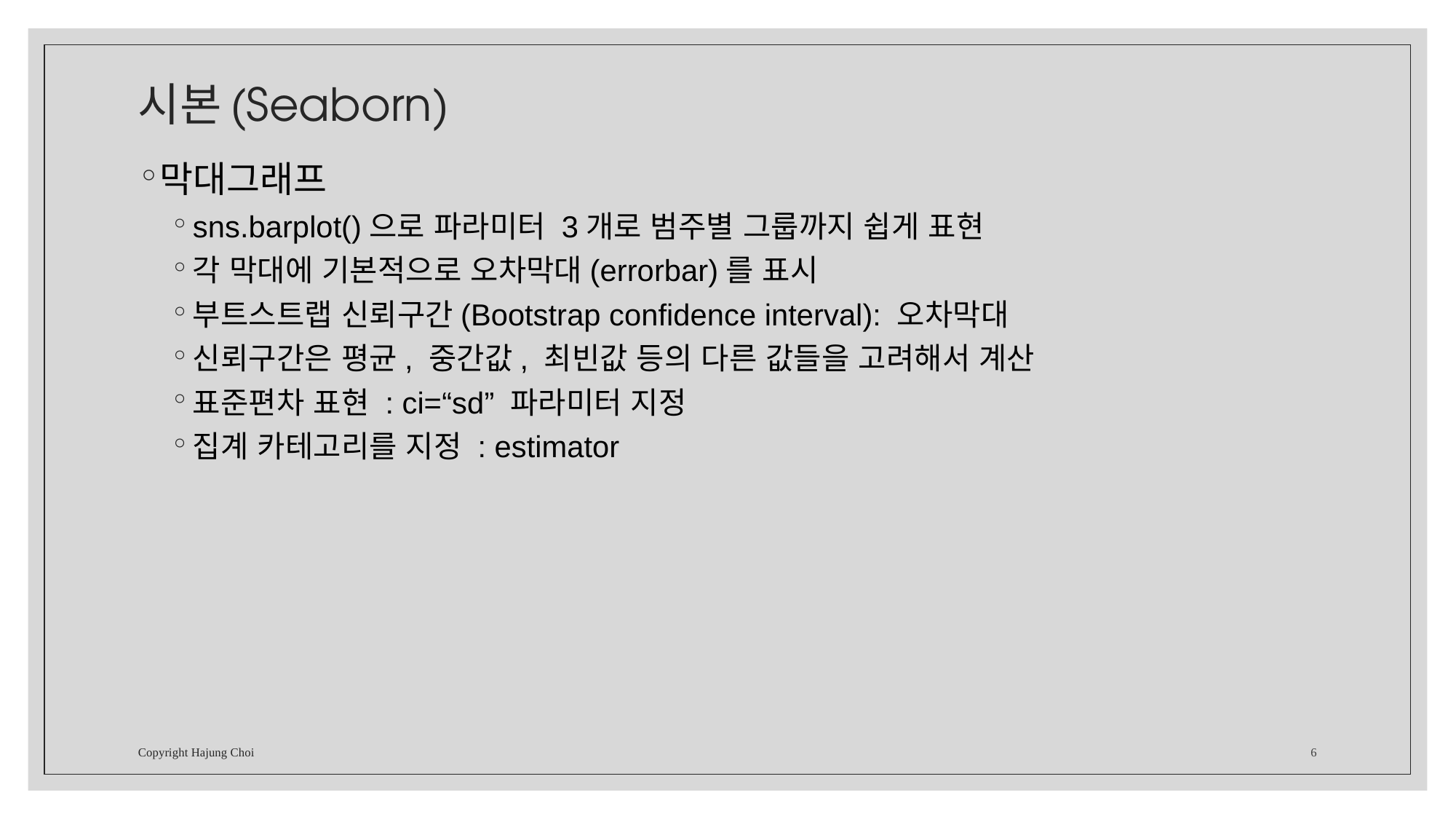

# 시본(Seaborn)
막대그래프
sns.barplot()으로 파라미터 3개로 범주별 그룹까지 쉽게 표현
각 막대에 기본적으로 오차막대(errorbar)를 표시
부트스트랩 신뢰구간(Bootstrap confidence interval): 오차막대
신뢰구간은 평균, 중간값, 최빈값 등의 다른 값들을 고려해서 계산
표준편차 표현 : ci=“sd” 파라미터 지정
집계 카테고리를 지정 : estimator
Copyright Hajung Choi
6